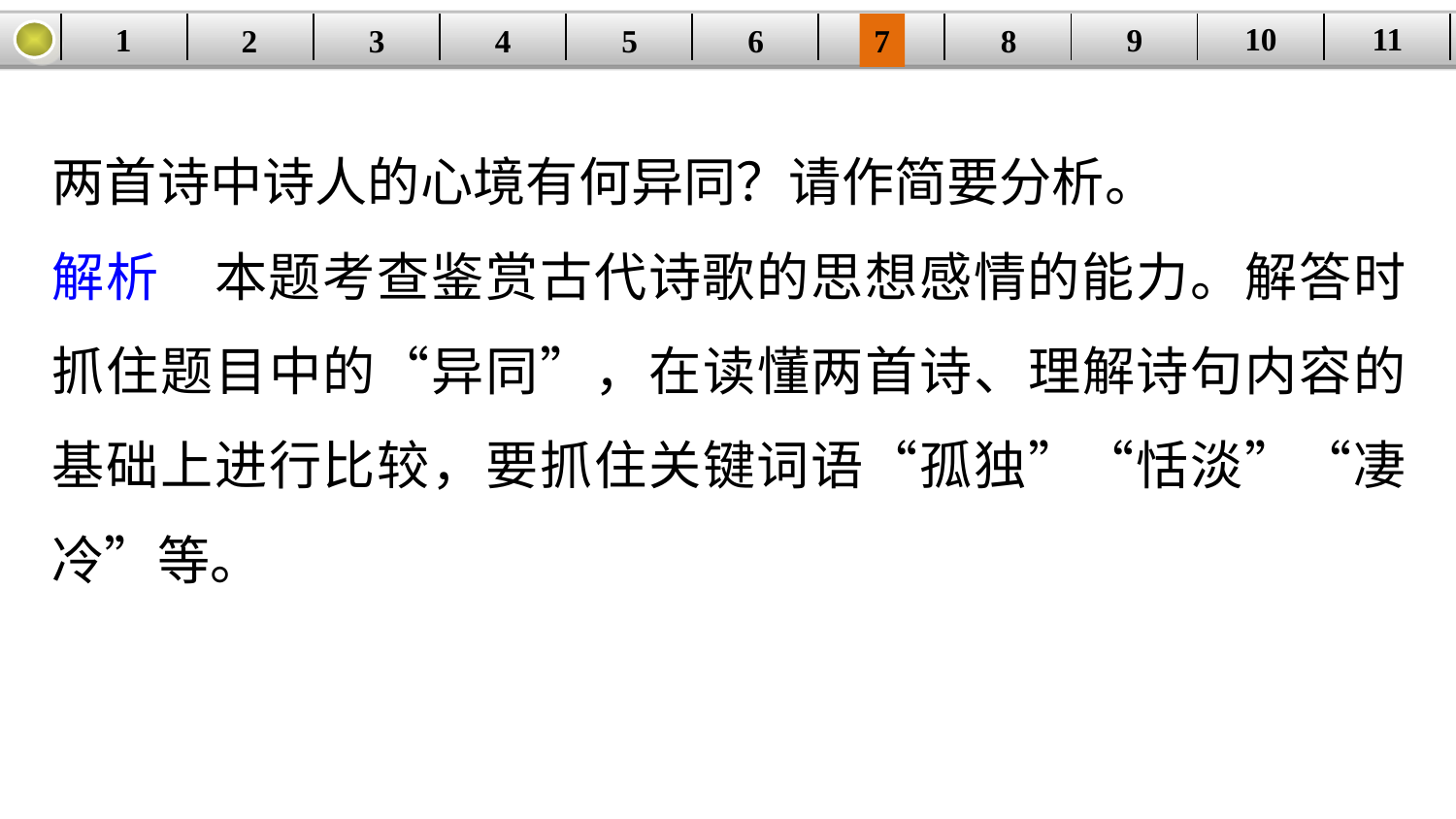

10

11
9
1
3
4
5
6
8
2
|  |  |  |  |  |  |  |  |  |  |  |
| --- | --- | --- | --- | --- | --- | --- | --- | --- | --- | --- |
7

两首诗中诗人的心境有何异同？请作简要分析。
解析　本题考查鉴赏古代诗歌的思想感情的能力。解答时抓住题目中的“异同”，在读懂两首诗、理解诗句内容的基础上进行比较，要抓住关键词语“孤独”“恬淡”“凄冷”等。